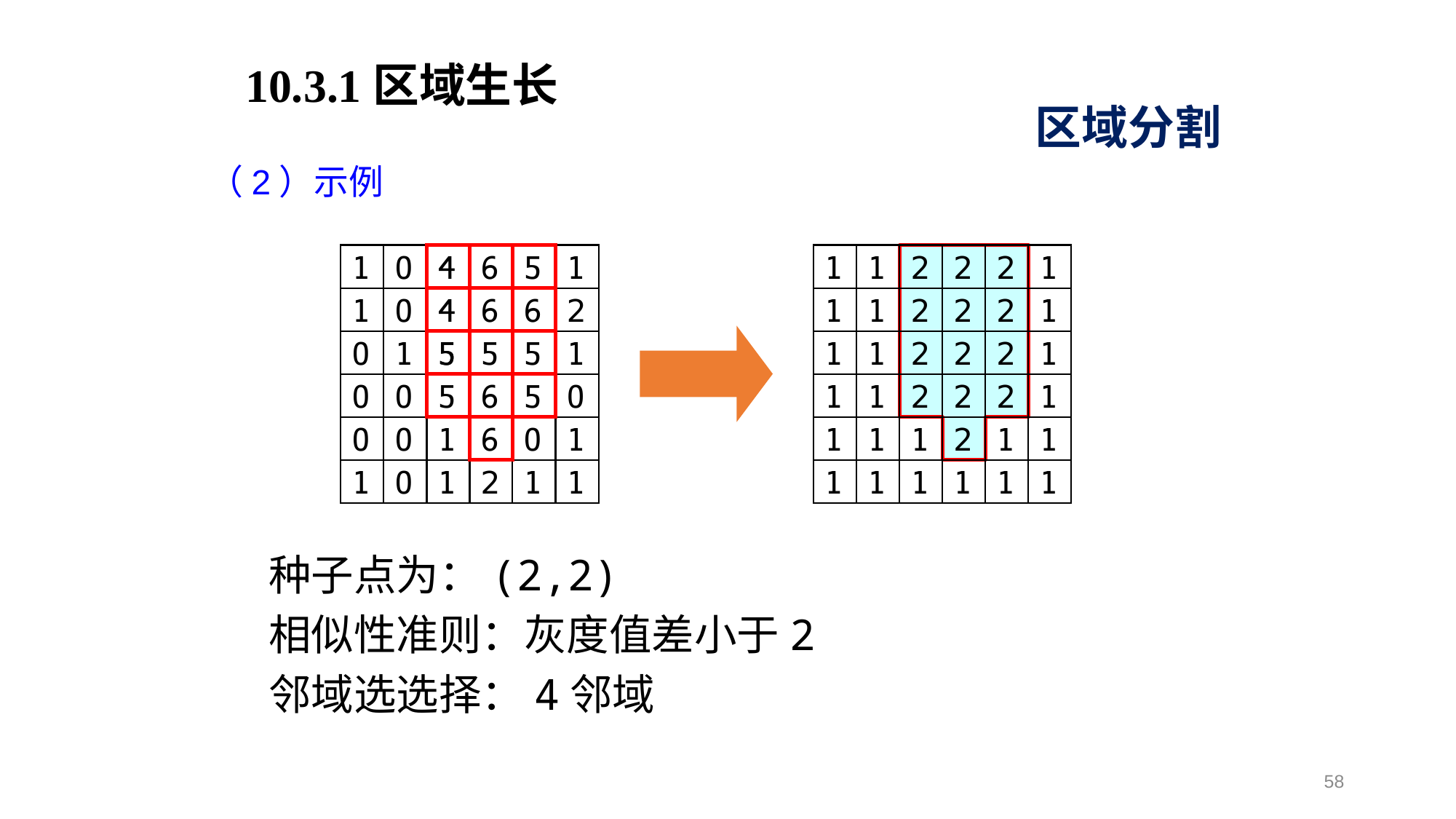

10.3.1区域生长
区域分割
（2）示例

1
0
4
6
5
1
1
0
4
6
6
2
0
1
5
5
5
1
0
0
5
6
5
0
0
0
1
6
0
1
1
0
1
2
1
1
1
1
2
2
2
1
1
1
2
2
2
1
1
1
2
2
2
1
1
1
2
2
2
1
1
1
1
2
1
1
1
1
1
1
1
1

5

种子点为：(2,2)
相似性准则：灰度值差小于2
邻域选选择：4邻域
58